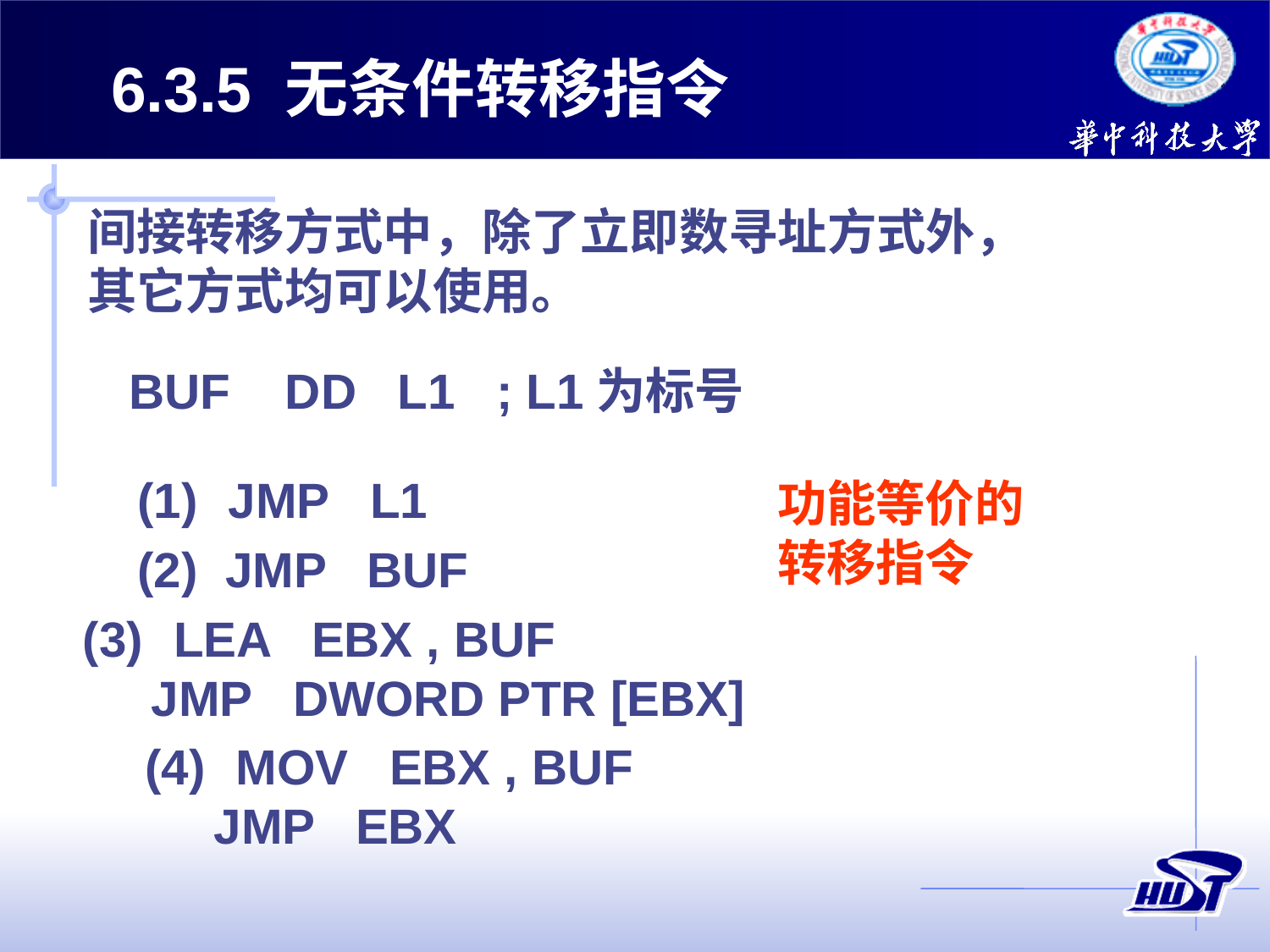

6.3.5 无条件转移指令
间接转移方式中，除了立即数寻址方式外，
其它方式均可以使用。
BUF    DD   L1   ; L1为标号
功能等价的转移指令
  JMP   L1
(2)  JMP   BUF
  LEA   EBX , BUF
     JMP   DWORD PTR [EBX]
  MOV   EBX , BUF
     JMP   EBX